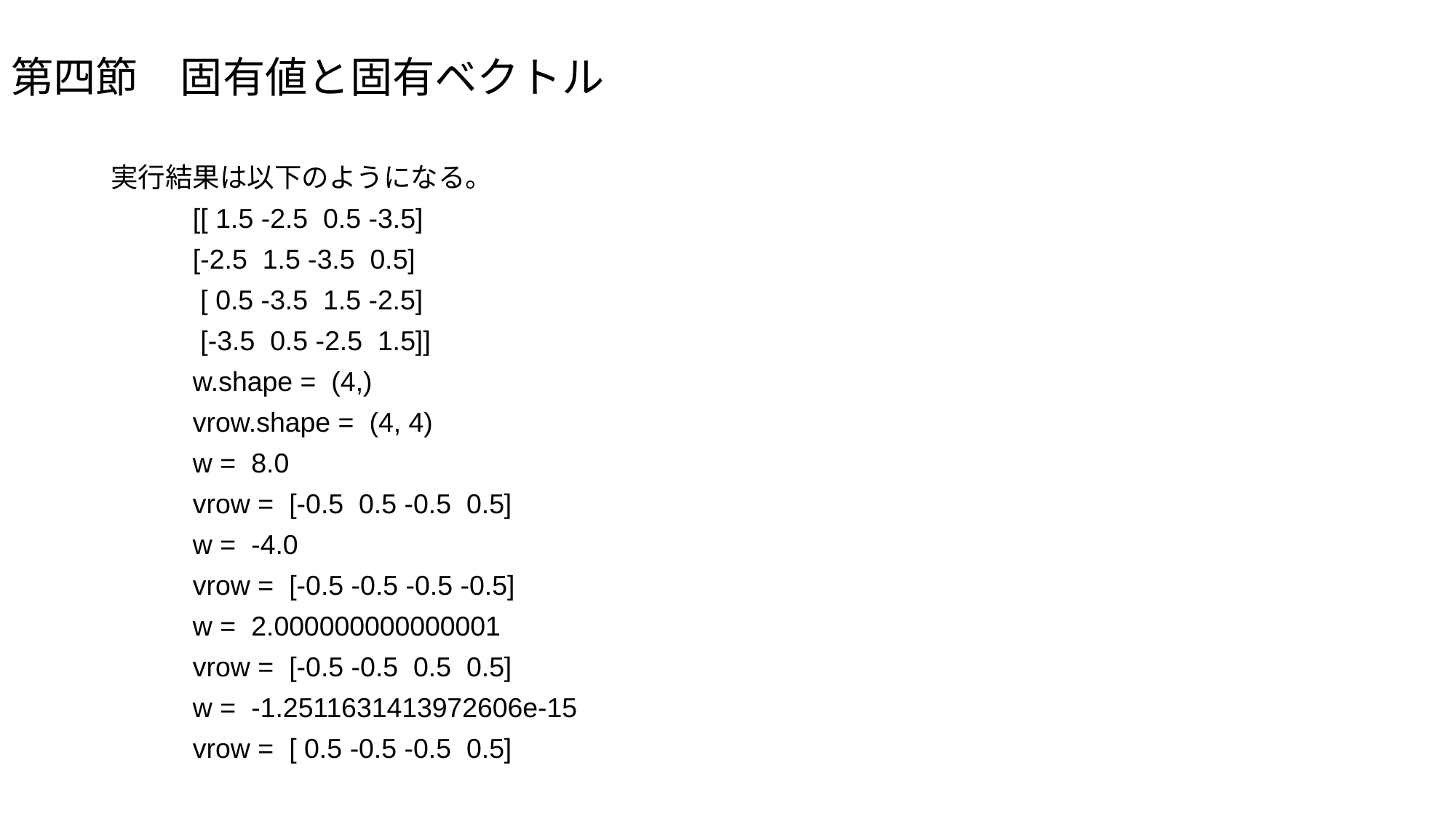

# 第四節　固有値と固有ベクトル
実行結果は以下のようになる。
	[[ 1.5 -2.5  0.5 -3.5]
 	[-2.5  1.5 -3.5  0.5]
	 [ 0.5 -3.5  1.5 -2.5]
	 [-3.5  0.5 -2.5  1.5]]
	w.shape =  (4,)
	vrow.shape =  (4, 4)
	w =  8.0
	vrow =  [-0.5  0.5 -0.5  0.5]
	w =  -4.0
	vrow =  [-0.5 -0.5 -0.5 -0.5]
	w =  2.000000000000001
	vrow =  [-0.5 -0.5  0.5  0.5]
	w =  -1.2511631413972606e-15
	vrow =  [ 0.5 -0.5 -0.5  0.5]